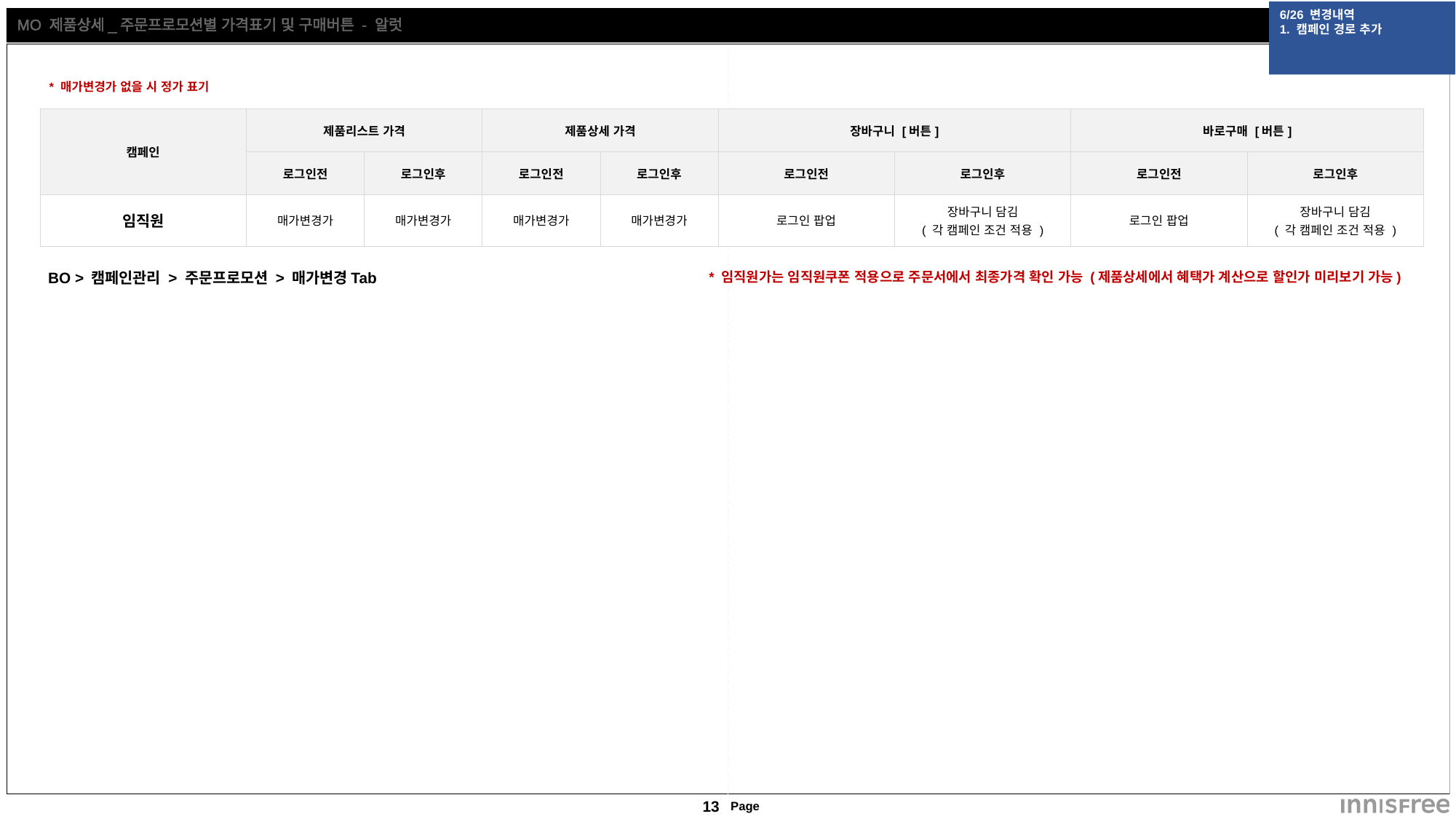

6/26 변경내역
1. 캠페인 경로 추가
# MO 제품상세_주문프로모션별 가격표기 및 구매버튼 - 알럿
* 매가변경가 없을 시 정가 표기
| 캠페인 | 제품리스트 가격 |  | 제품상세 가격 |  | 장바구니 [버튼] |  | 바로구매 [버튼] |  |
| --- | --- | --- | --- | --- | --- | --- | --- | --- |
|  | 로그인전 | 로그인후 | 로그인전 | 로그인후 | 로그인전 | 로그인후 | 로그인전 | 로그인후 |
| 임직원 | 매가변경가 | 매가변경가 | 매가변경가 | 매가변경가 | 로그인 팝업 | 장바구니 담김 ( 각 캠페인 조건 적용 ) | 로그인 팝업 | 장바구니 담김 ( 각 캠페인 조건 적용 ) |
BO > 캠페인관리 > 주문프로모션 > 매가변경Tab
* 임직원가는 임직원쿠폰 적용으로 주문서에서 최종가격 확인 가능 (제품상세에서 혜택가 계산으로 할인가 미리보기 가능)